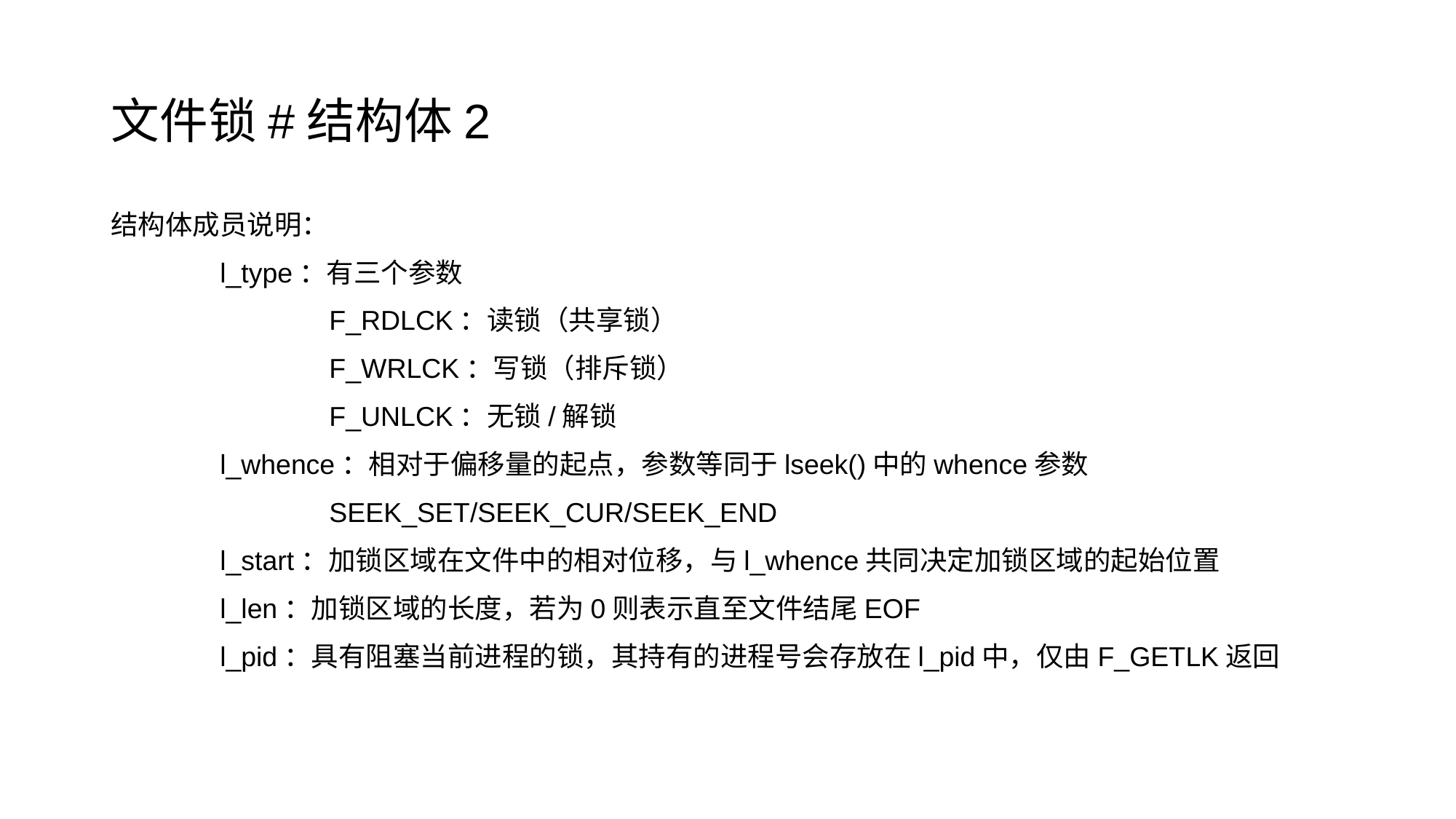

# 文件锁#结构体2
结构体成员说明：
	l_type：有三个参数
		F_RDLCK：读锁（共享锁）
		F_WRLCK：写锁（排斥锁）
		F_UNLCK：无锁/解锁
	l_whence：相对于偏移量的起点，参数等同于lseek()中的whence参数
		SEEK_SET/SEEK_CUR/SEEK_END
	l_start：加锁区域在文件中的相对位移，与l_whence共同决定加锁区域的起始位置
	l_len：加锁区域的长度，若为0则表示直至文件结尾EOF
	l_pid：具有阻塞当前进程的锁，其持有的进程号会存放在l_pid中，仅由F_GETLK返回